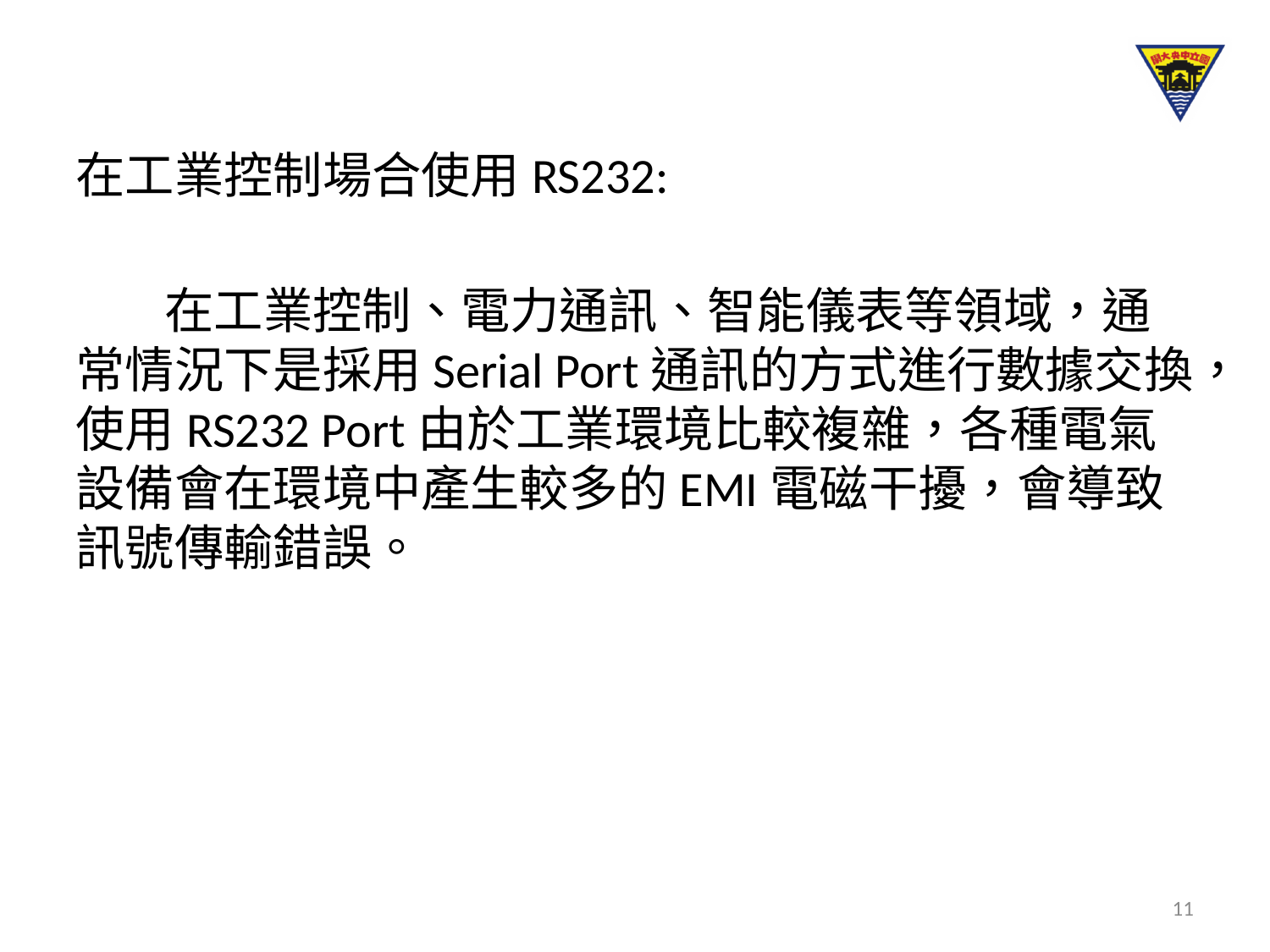

在工業控制場合使用RS232:

       在工業控制、電力通訊、智能儀表等領域，通常情況下是採用Serial Port通訊的方式進行數據交換，使用RS232 Port由於工業環境比較複雜，各種電氣設備會在環境中產生較多的EMI電磁干擾，會導致訊號傳輸錯誤。
11